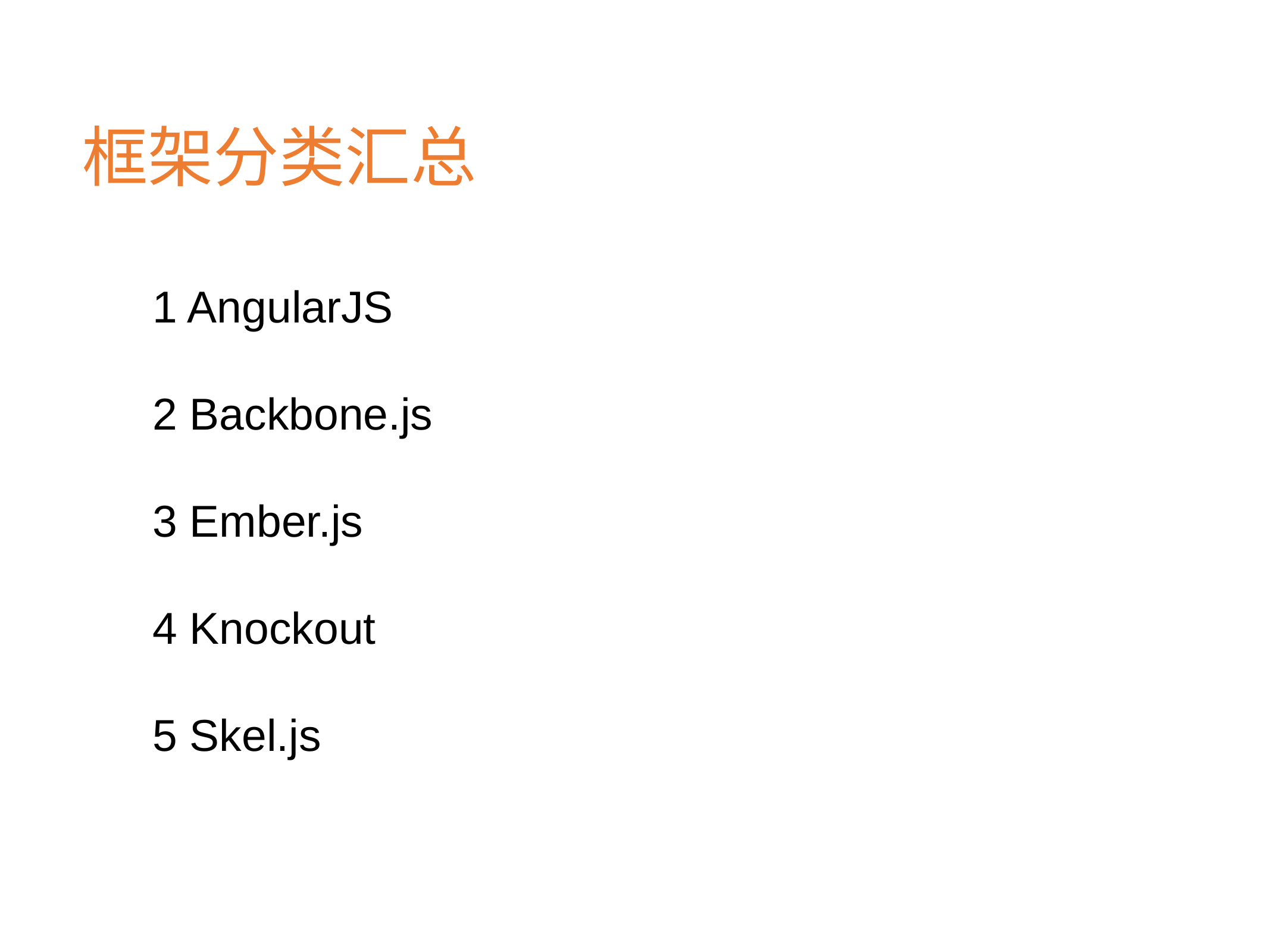

框架分类汇总 

1 AngularJS

2 Backbone.js

3 Ember.js

4 Knockout

5 Skel.js